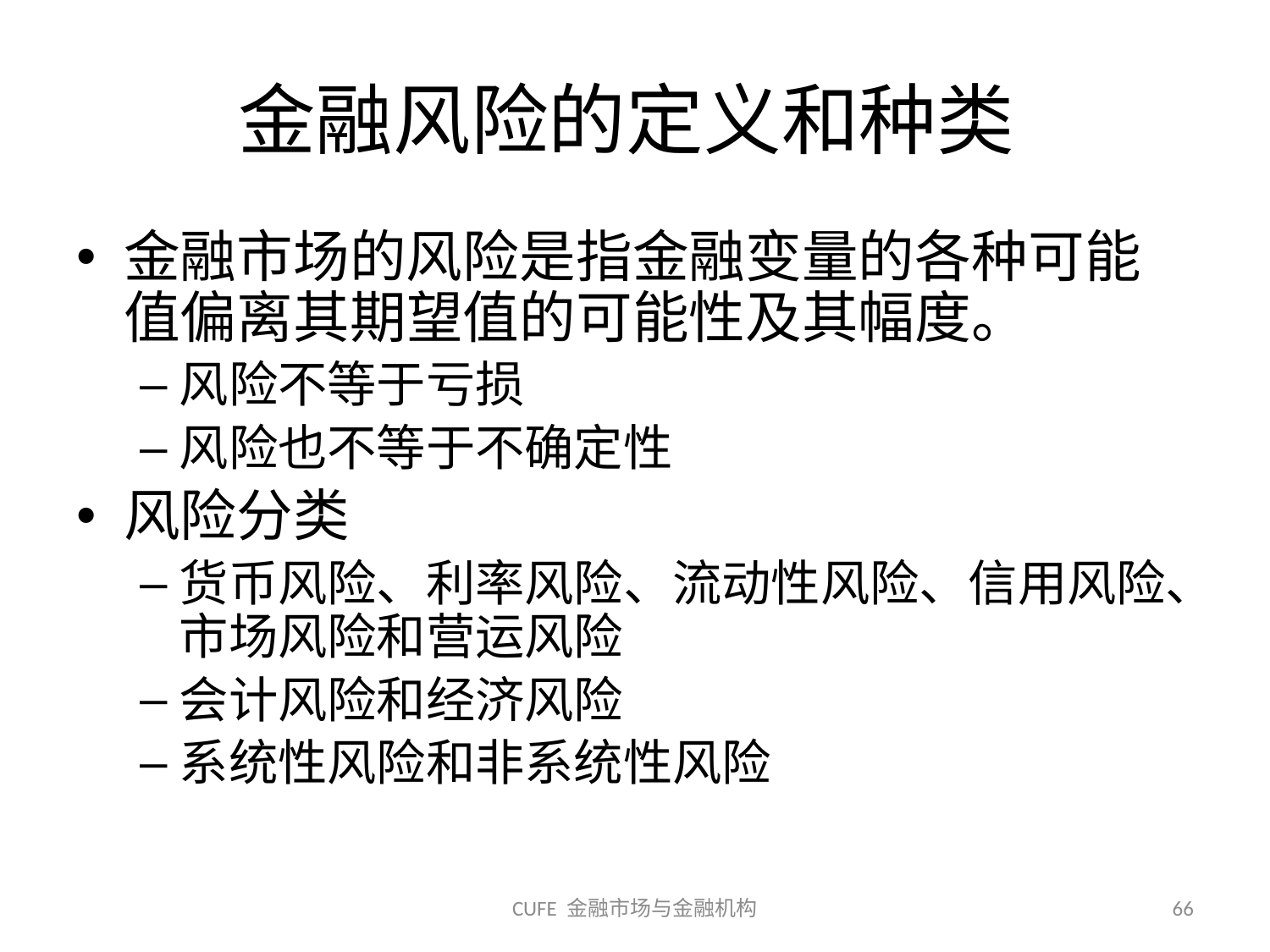

# 金融风险的定义和种类
金融市场的风险是指金融变量的各种可能值偏离其期望值的可能性及其幅度。
风险不等于亏损
风险也不等于不确定性
风险分类
货币风险、利率风险、流动性风险、信用风险、市场风险和营运风险
会计风险和经济风险
系统性风险和非系统性风险
CUFE 金融市场与金融机构
66